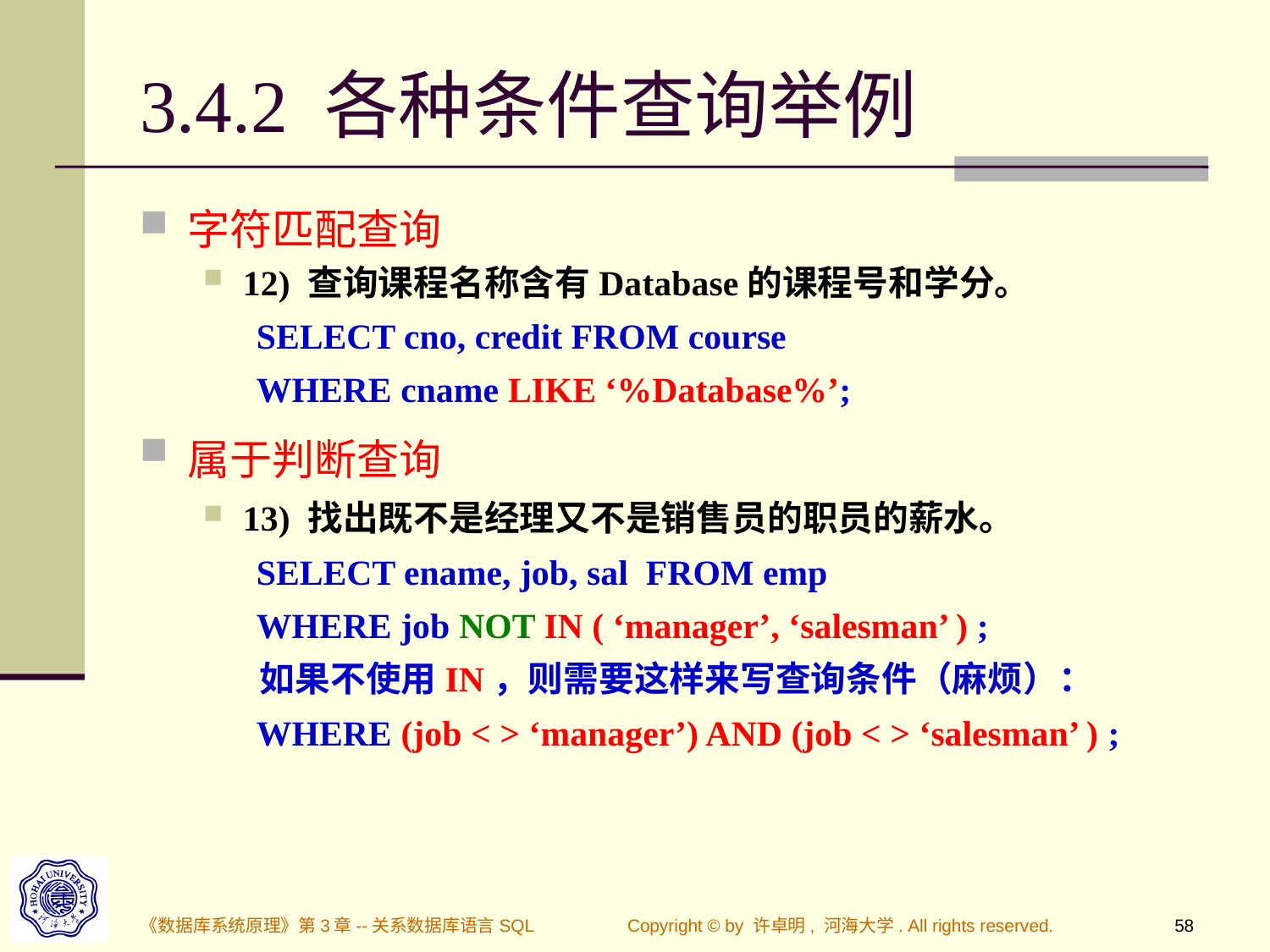

# 3.4.2 各种条件查询举例
字符匹配查询
12) 查询课程名称含有Database的课程号和学分。
      SELECT cno, credit FROM course
      WHERE cname LIKE ‘%Database%’;
属于判断查询
13) 找出既不是经理又不是销售员的职员的薪水。
      SELECT ename, job, sal  FROM emp
      WHERE job NOT IN ( ‘manager’, ‘salesman’ ) ;
      如果不使用IN，则需要这样来写查询条件（麻烦）：
      WHERE (job < > ‘manager’) AND (job < > ‘salesman’ ) ;
《数据库系统原理》第3章--关系数据库语言SQL
Copyright © by 许卓明, 河海大学. All rights reserved.
58